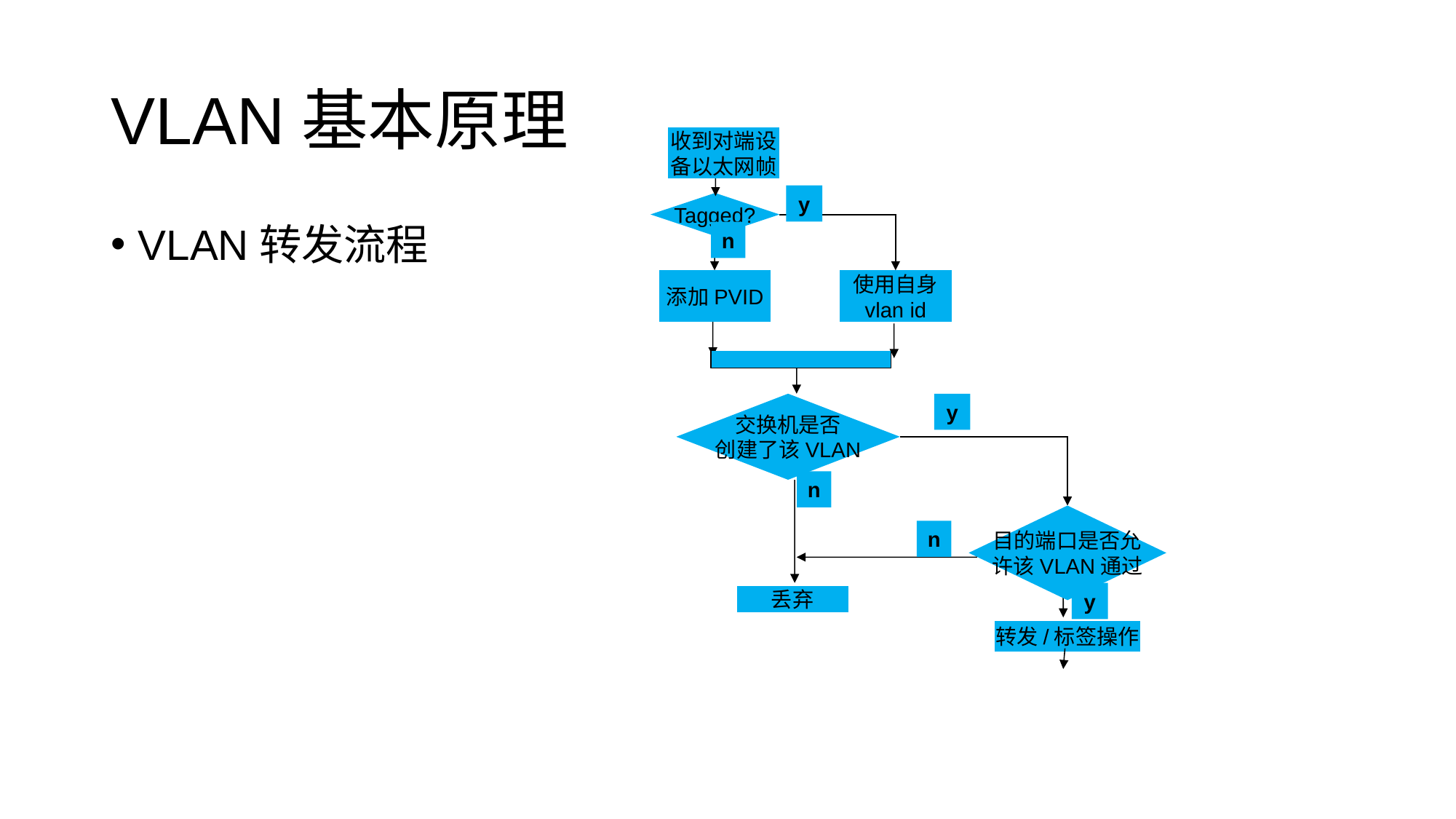

# VLAN基本原理
收到对端设
备以太网帧

y
Tagged?
VLAN转发流程
n

添加PVID
使用自身
vlan id

交换机是否
创建了该VLAN
y
n

目的端口是否允
许该VLAN通过
n

y
丢弃

转发/标签操作